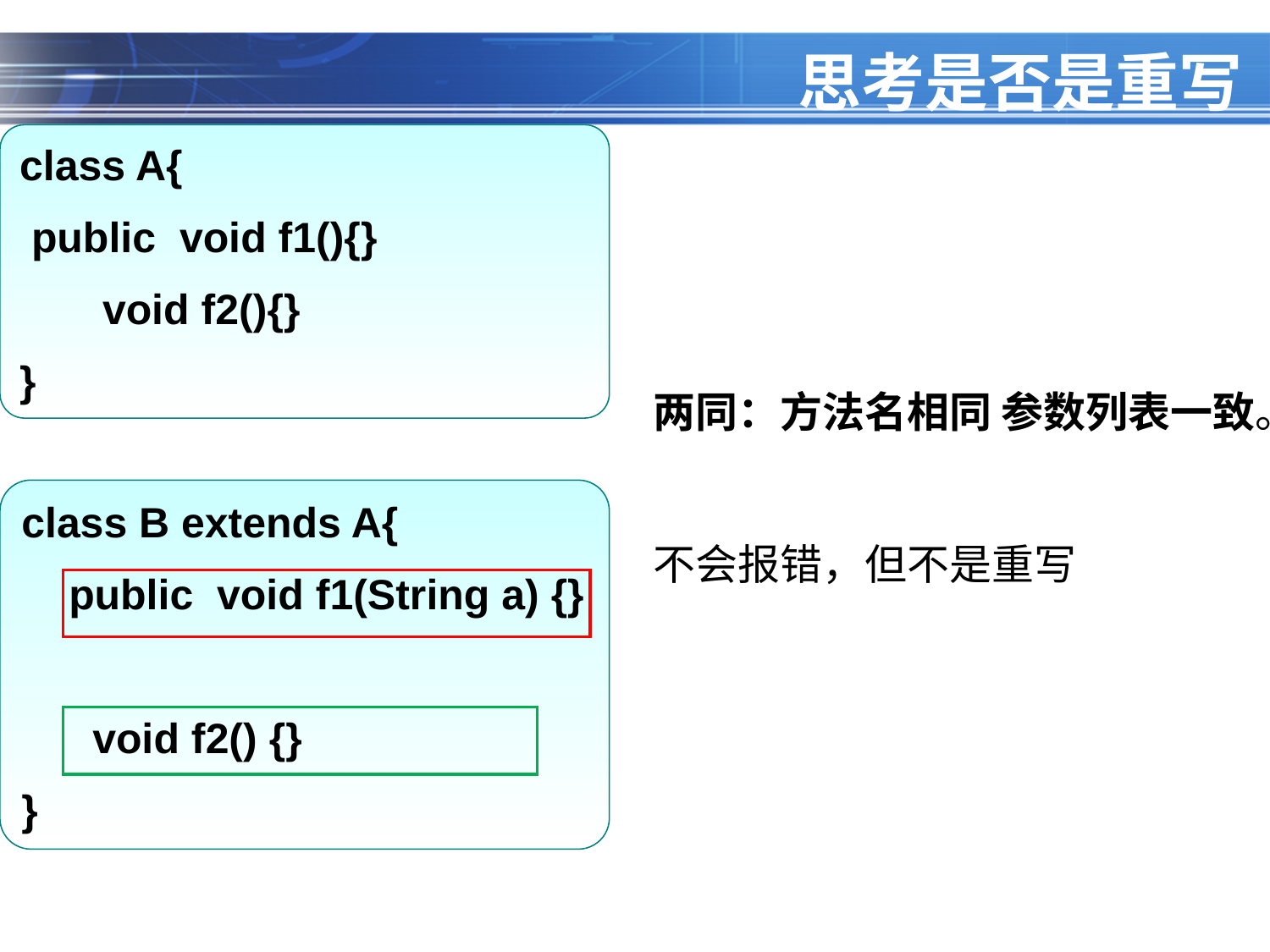

# 思考是否是重写
class A{
 public  void f1(){}
       void f2(){}
}
两同：方法名相同 参数列表一致。

不会报错，但不是重写
class B extends A{
    public  void f1(String a) {}

      void f2() {}
}